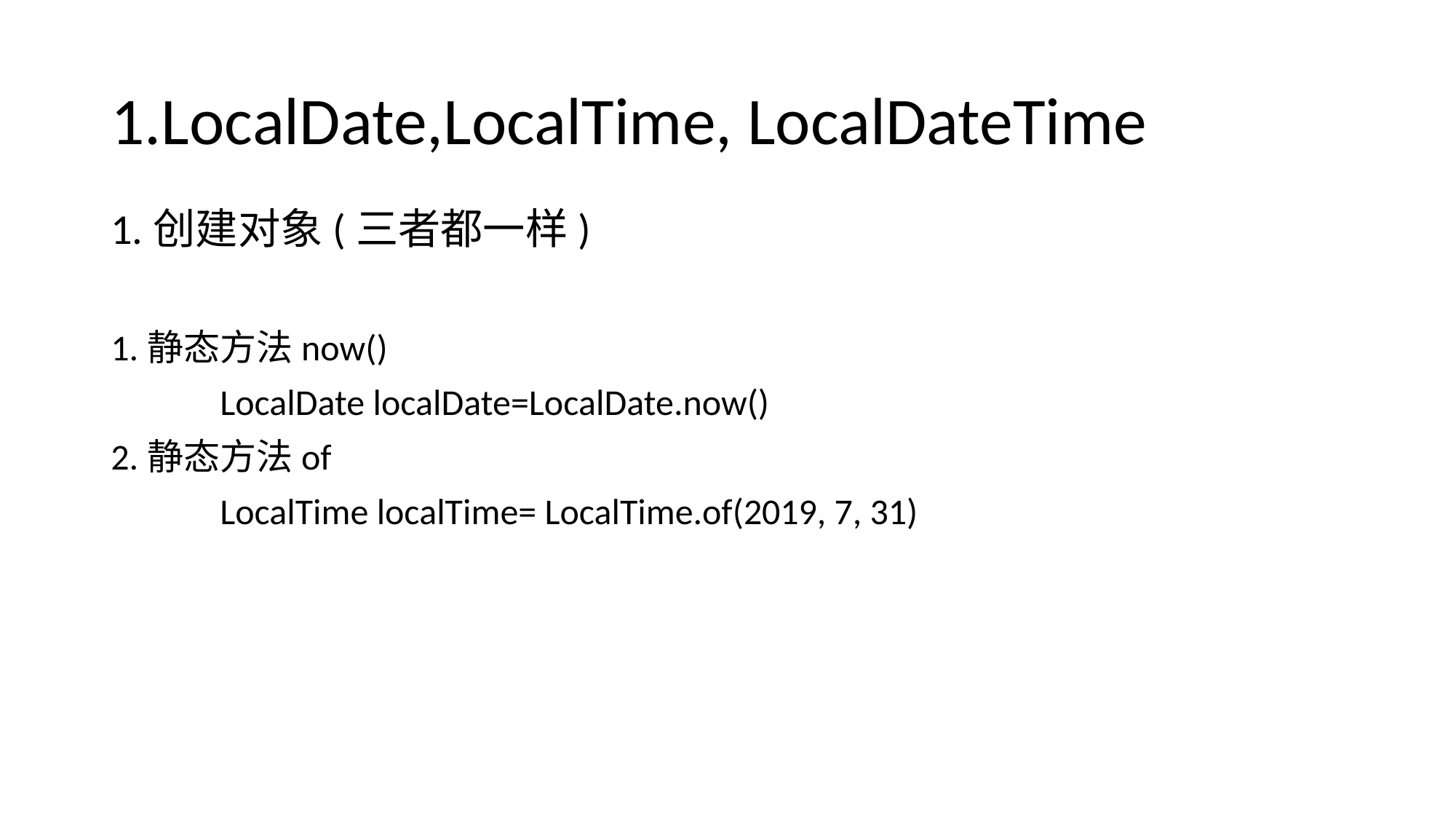

# 1.LocalDate,LocalTime, LocalDateTime
1.创建对象(三者都一样)

1.静态方法now()
	LocalDate localDate=LocalDate.now()
2.静态方法of
	LocalTime localTime= LocalTime.of(2019, 7, 31)